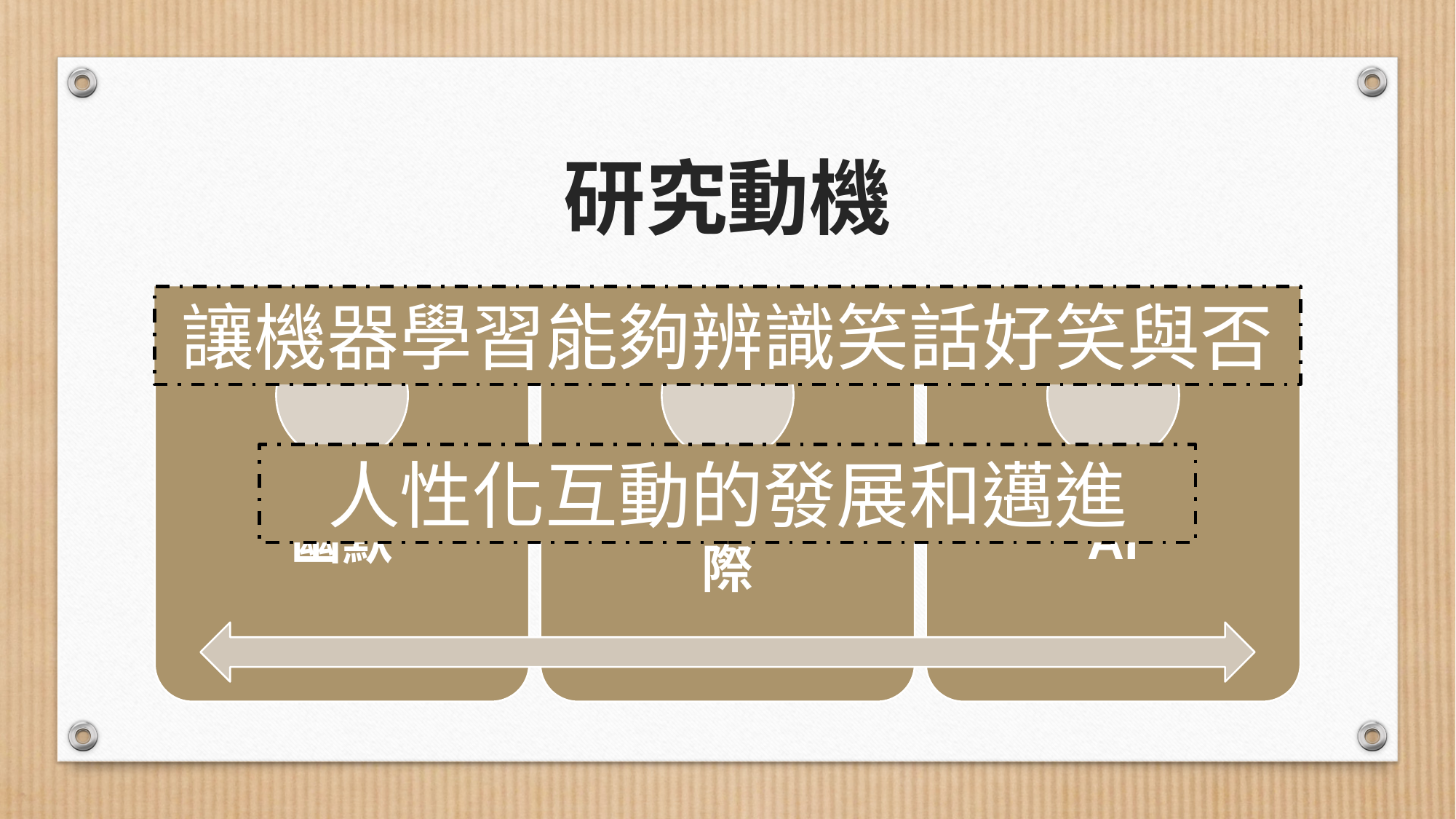

# 研究動機
讓機器學習能夠辨識笑話好笑與否
幽默
與人互動交際
AI
人性化互動的發展和邁進